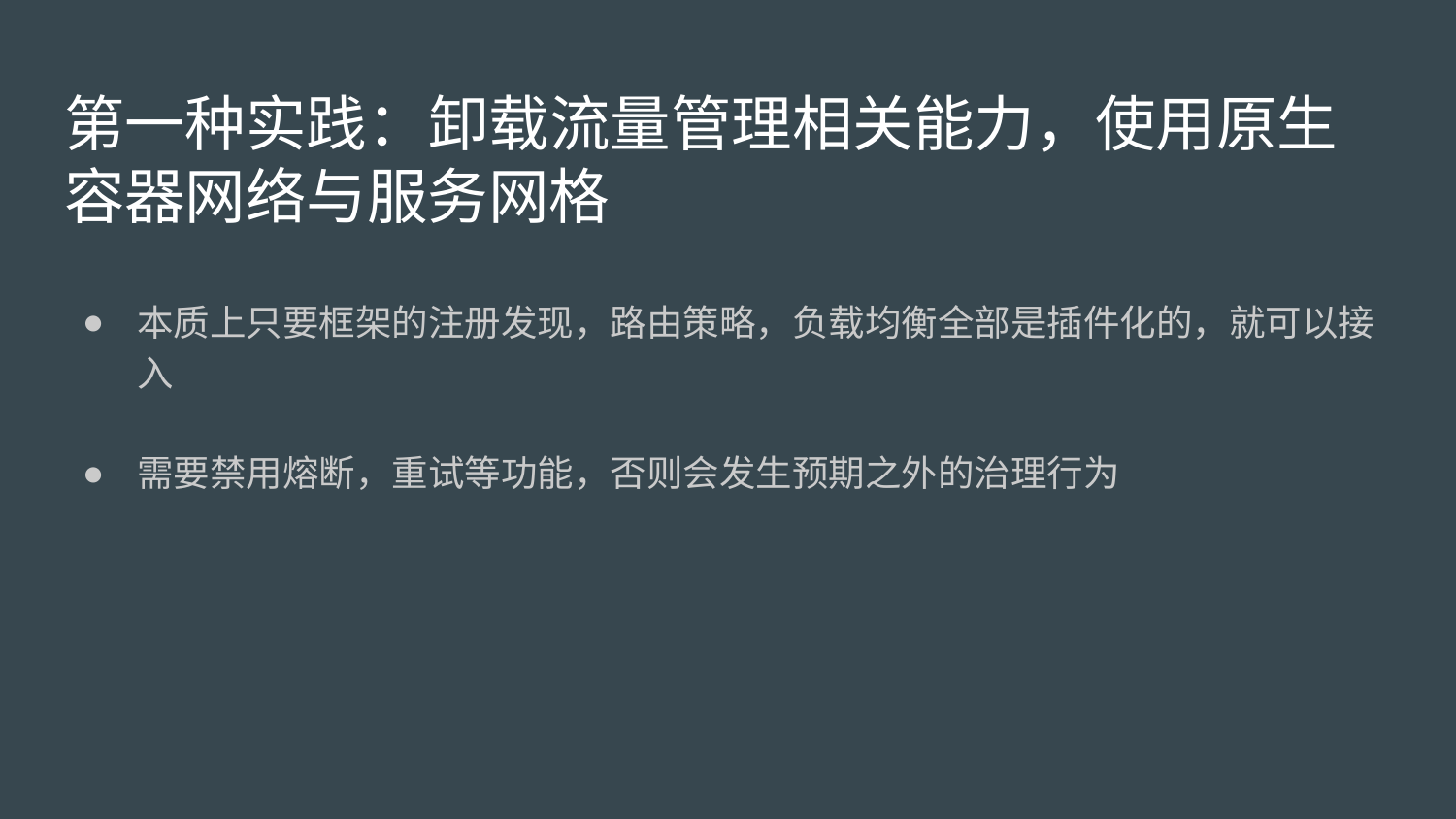

# 第一种实践：卸载流量管理相关能力，使用原生容器网络与服务网格
本质上只要框架的注册发现，路由策略，负载均衡全部是插件化的，就可以接入

需要禁用熔断，重试等功能，否则会发生预期之外的治理行为